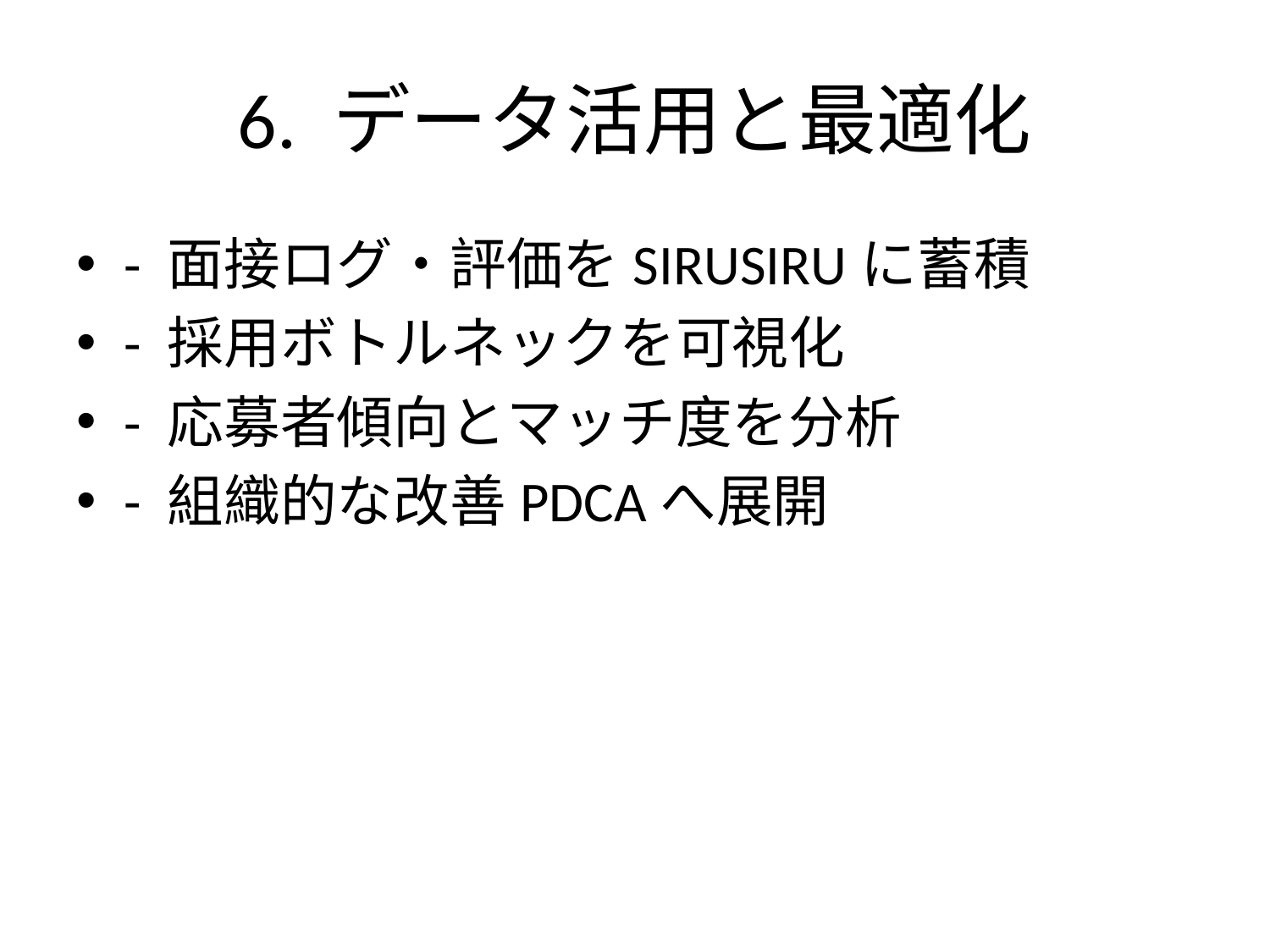

# 6. データ活用と最適化
- 面接ログ・評価をSIRUSIRUに蓄積
- 採用ボトルネックを可視化
- 応募者傾向とマッチ度を分析
- 組織的な改善PDCAへ展開